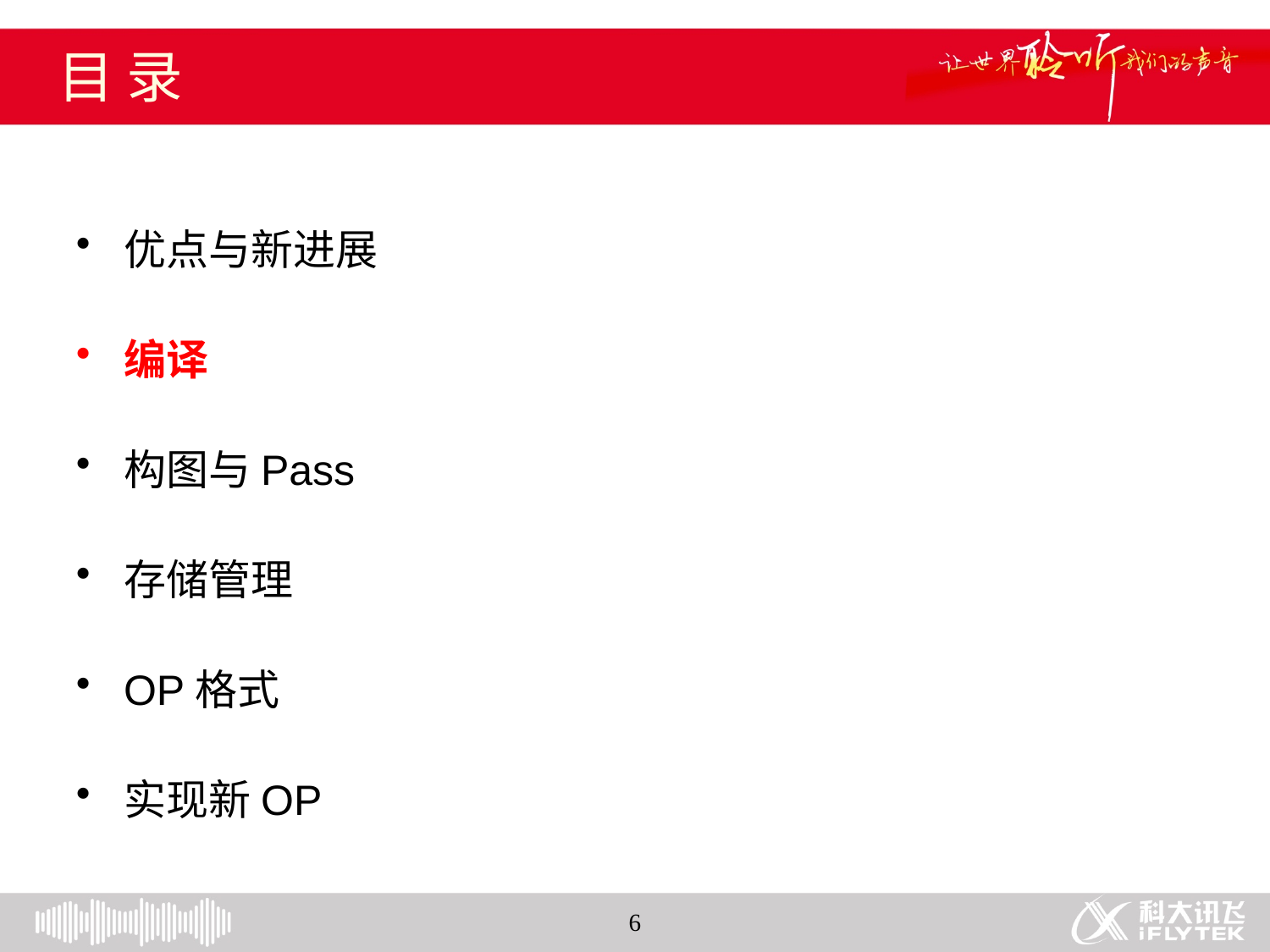

# 目 录
优点与新进展
编译
构图与Pass
存储管理
OP格式
实现新OP
6